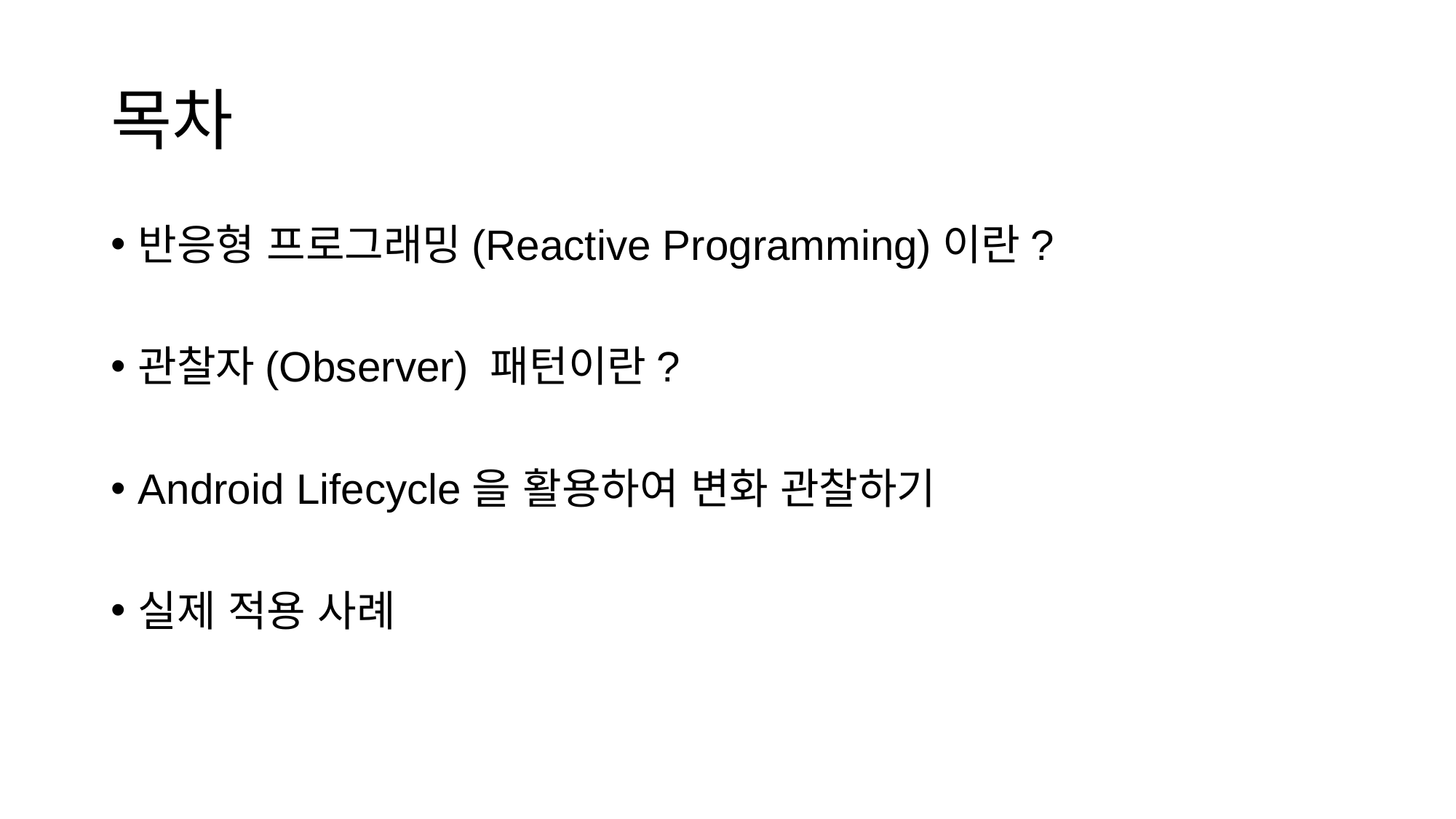

# 목차
반응형 프로그래밍(Reactive Programming)이란?

관찰자(Observer) 패턴이란?

Android Lifecycle을 활용하여 변화 관찰하기

실제 적용 사례